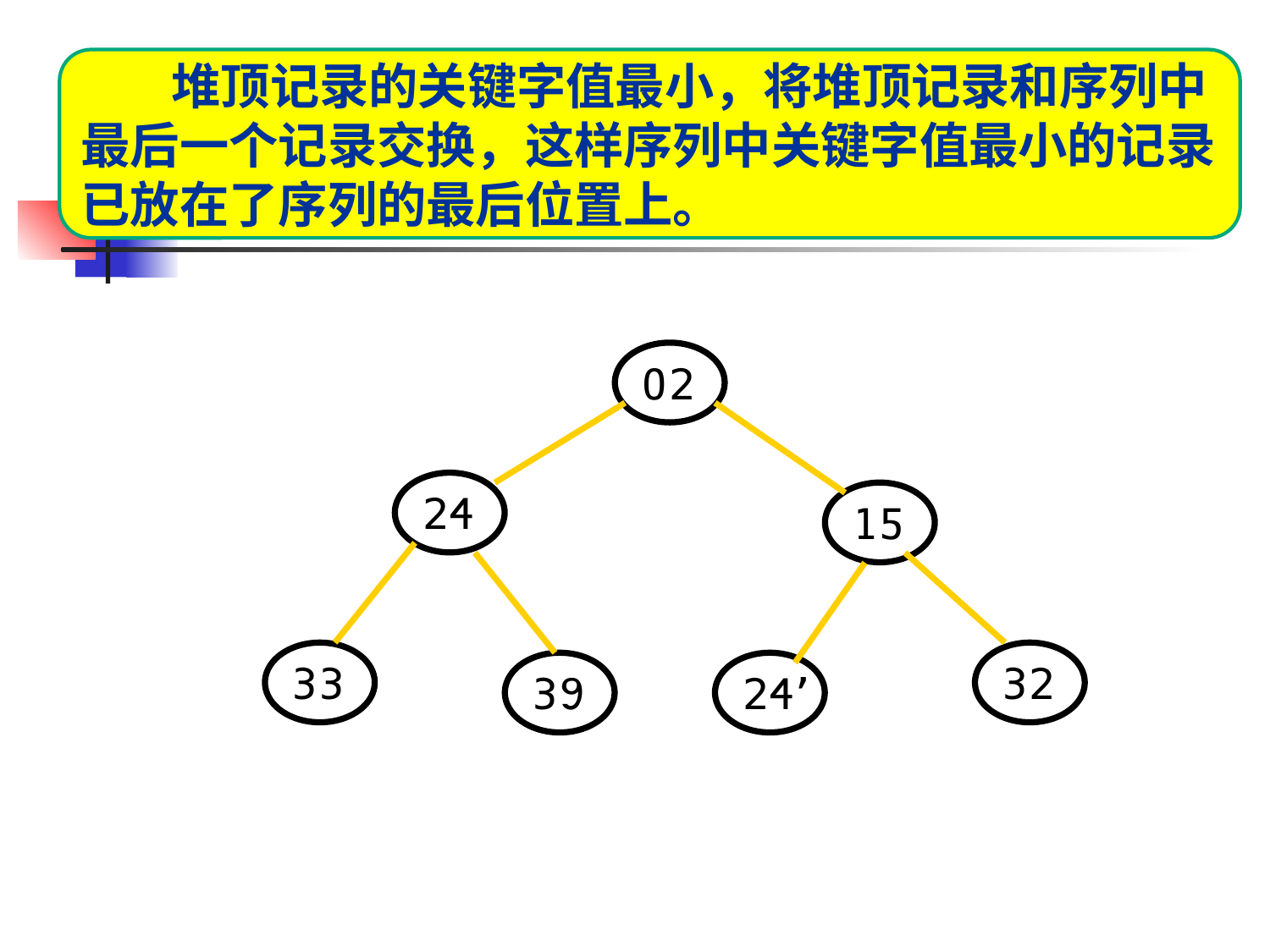

最小堆排序过程示意图
       堆顶记录的关键字值最小，将堆顶记录和序列中最后一个记录交换，这样序列中关键字值最小的记录已放在了序列的最后位置上。
02

24
15

33
32
39
24’
54